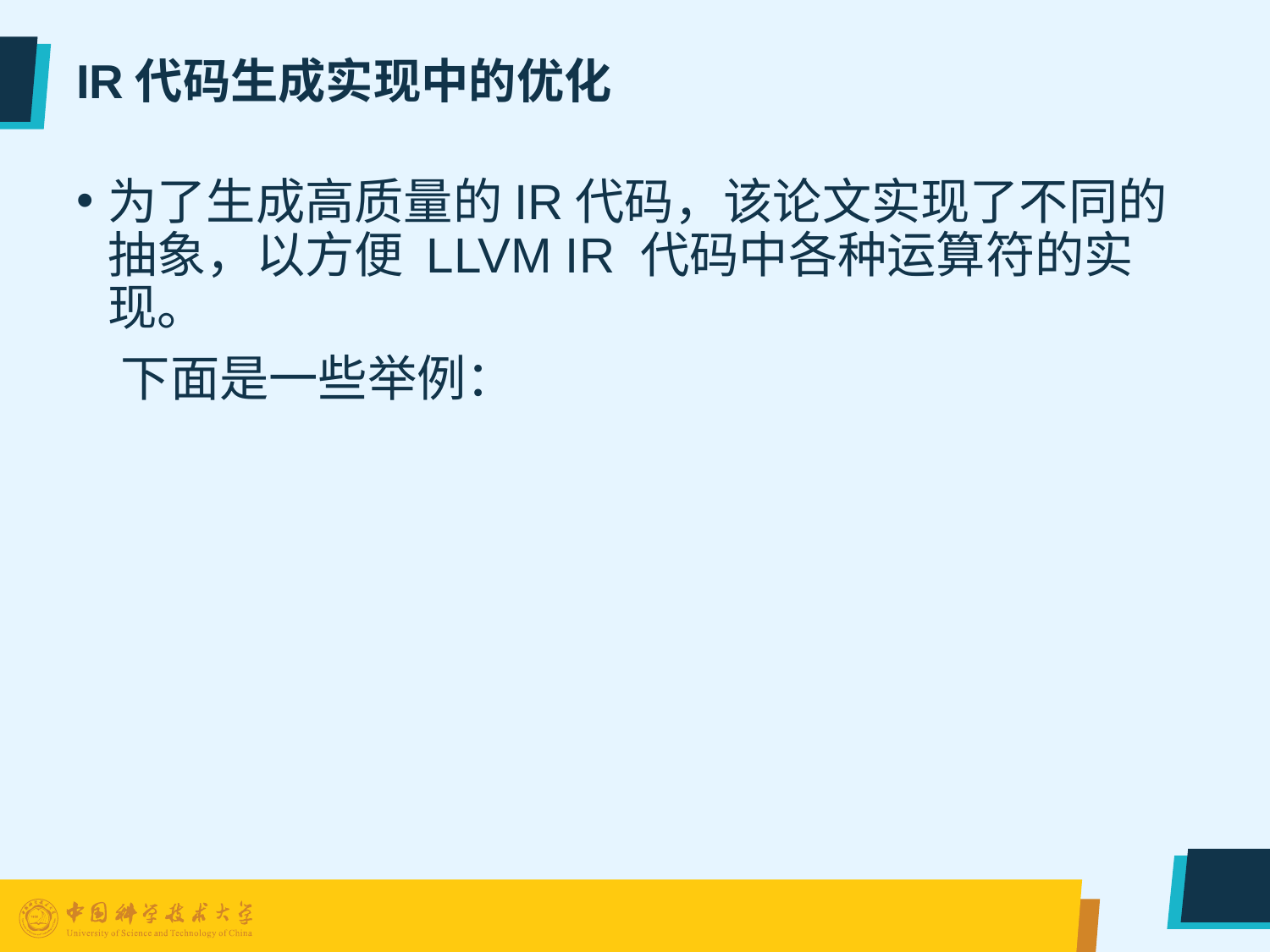

# IR代码生成实现中的优化
为了生成高质量的IR代码，该论文实现了不同的抽象，以方便 LLVM IR 代码中各种运算符的实现。
   下面是一些举例：